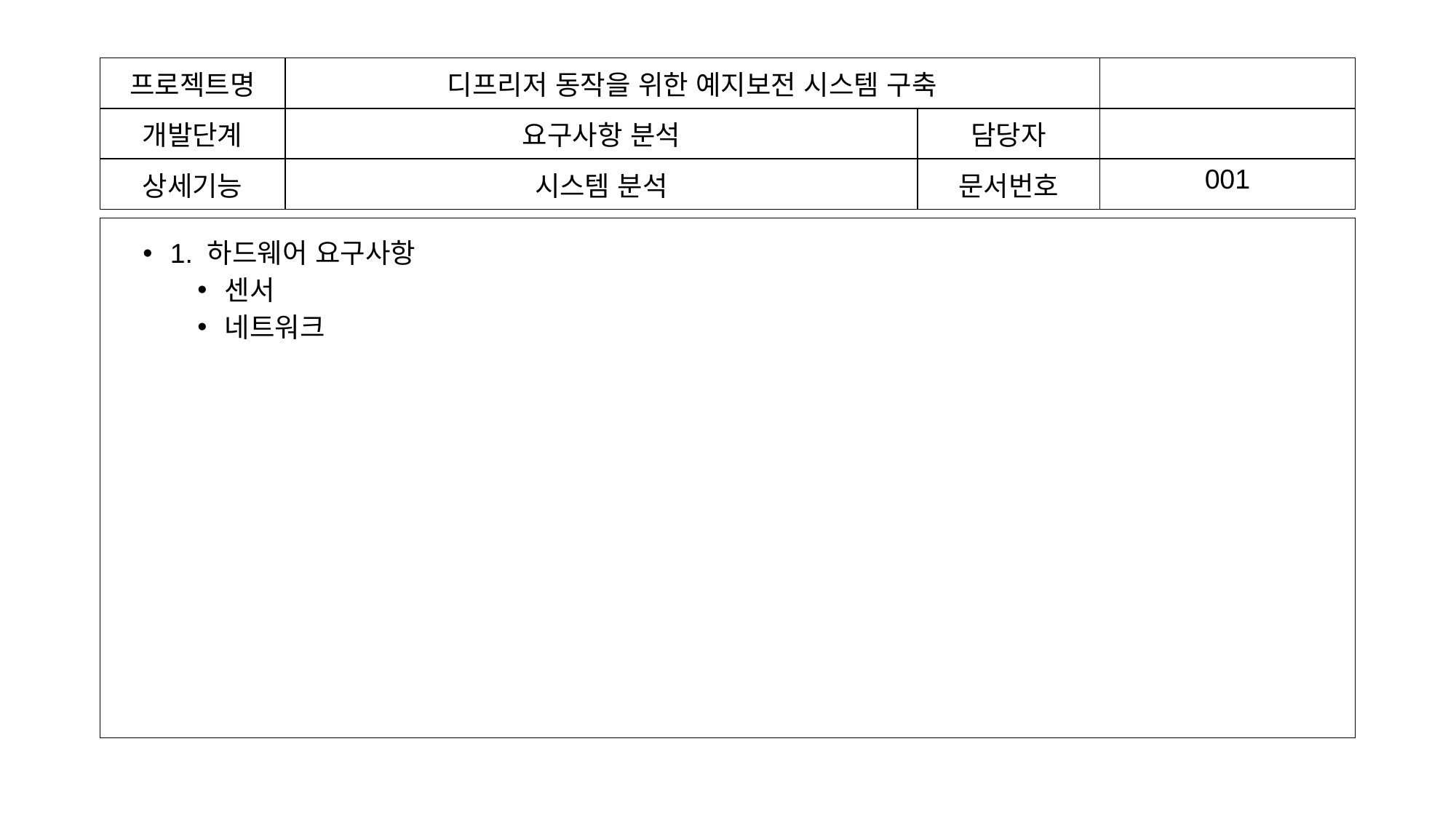

| 프로젝트명 | 디프리저 동작을 위한 예지보전 시스템 구축 |  |  |
| --- | --- | --- | --- |
| 개발단계 | 요구사항 분석 | 담당자 |  |
| 상세기능 | 시스템 분석 | 문서번호 | 001 |
1. 하드웨어 요구사항
센서
네트워크